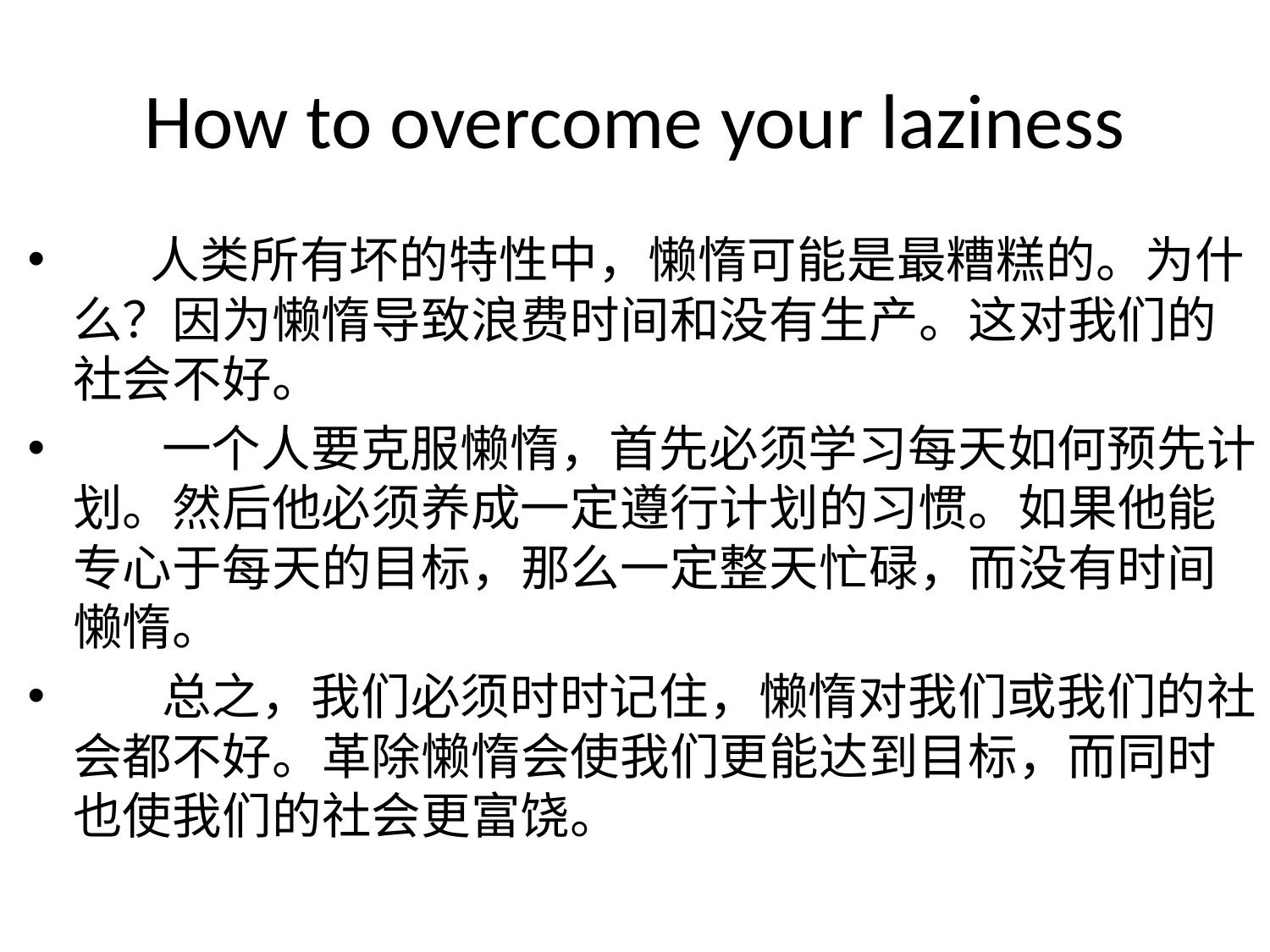

# How to overcome your laziness
      人类所有坏的特性中，懒惰可能是最糟糕的。为什么？因为懒惰导致浪费时间和没有生产。这对我们的社会不好。
       一个人要克服懒惰，首先必须学习每天如何预先计划。然后他必须养成一定遵行计划的习惯。如果他能专心于每天的目标，那么一定整天忙碌，而没有时间懒惰。
       总之，我们必须时时记住，懒惰对我们或我们的社会都不好。革除懒惰会使我们更能达到目标，而同时也使我们的社会更富饶。